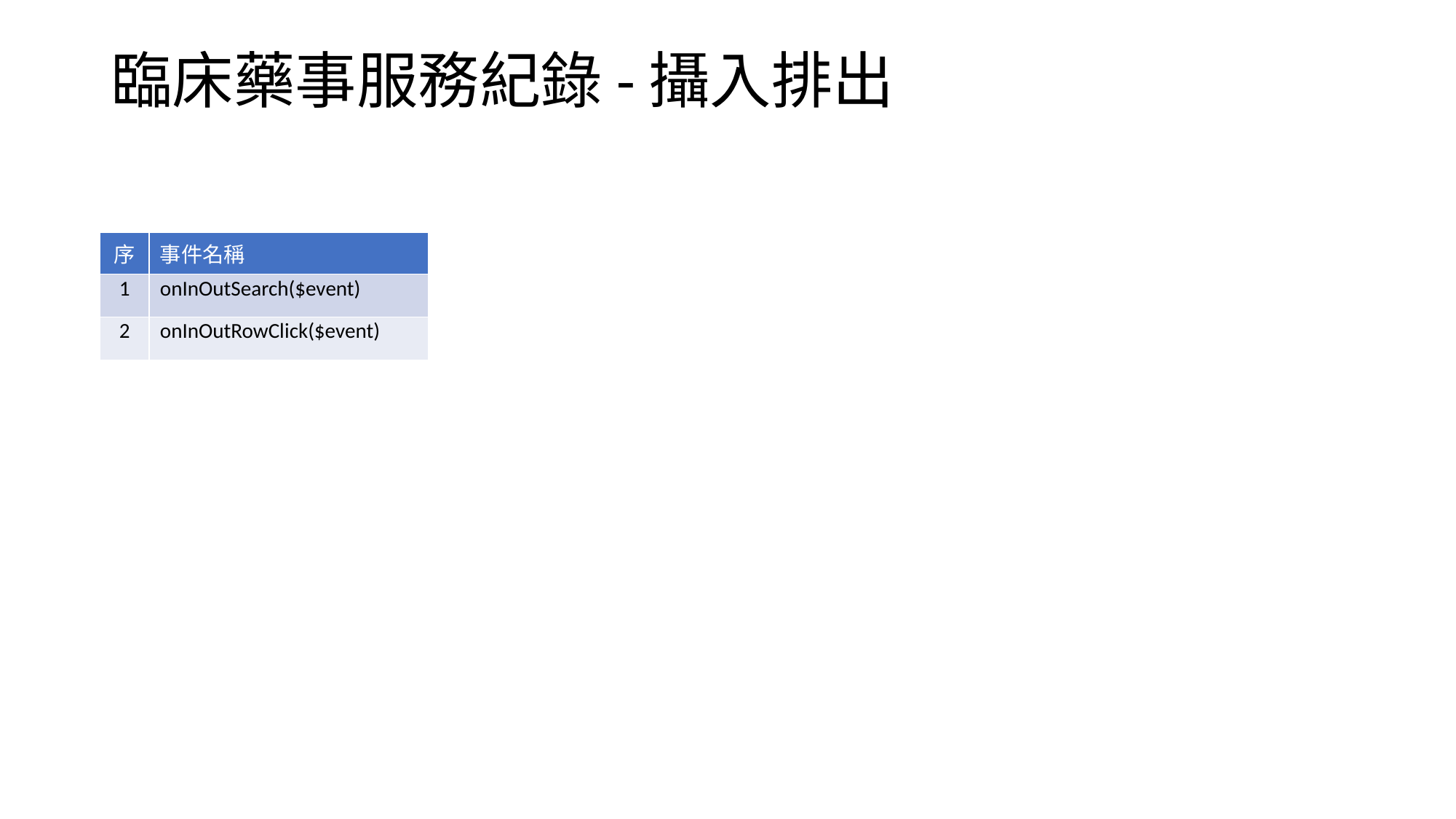

# 臨床藥事服務紀錄-攝入排出
| 序 | 事件名稱 |
| --- | --- |
| 1 | onInOutSearch($event) |
| 2 | onInOutRowClick($event) |